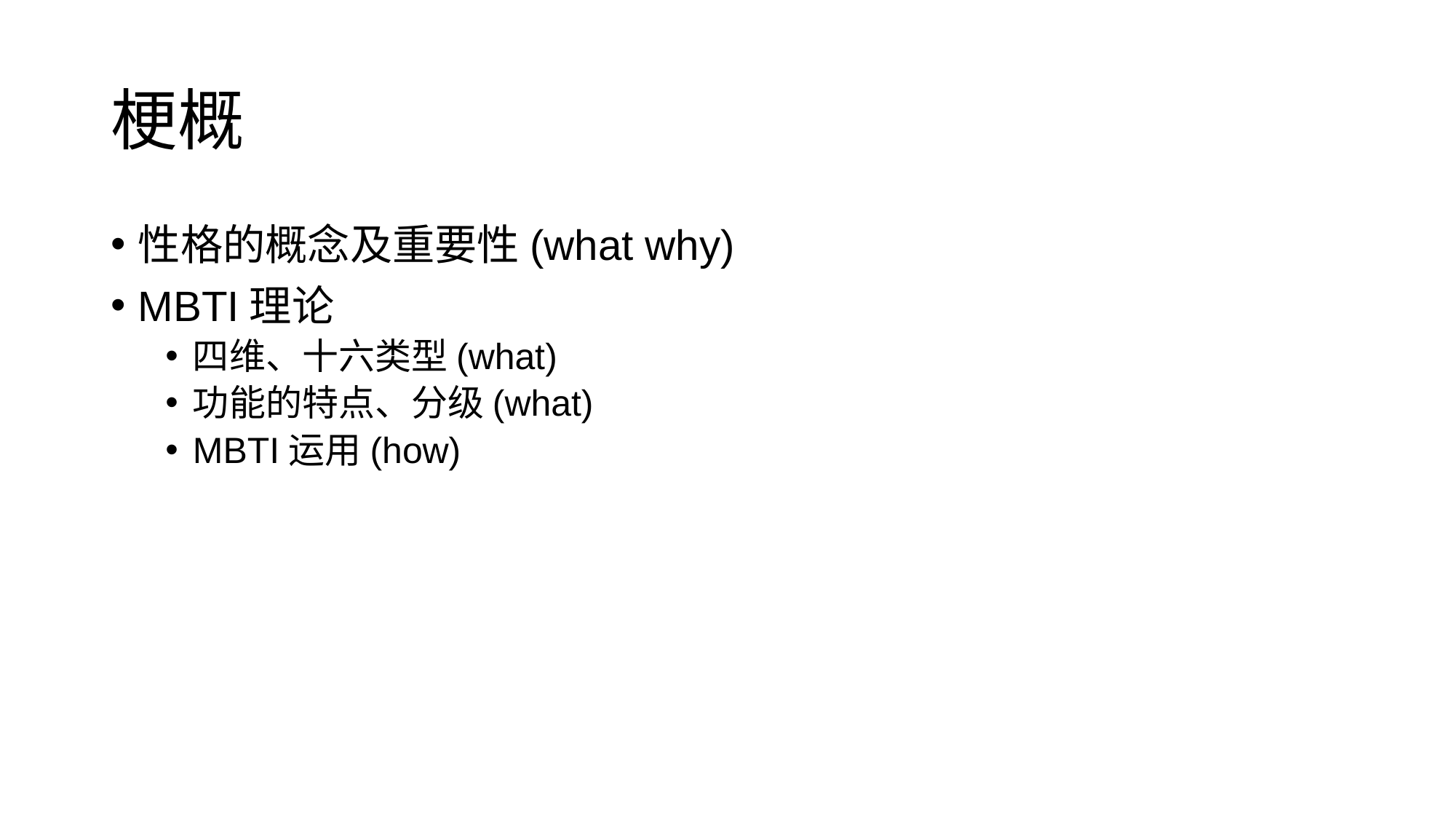

# 梗概
性格的概念及重要性(what why)
MBTI理论
四维、十六类型(what)
功能的特点、分级(what)
MBTI运用(how)